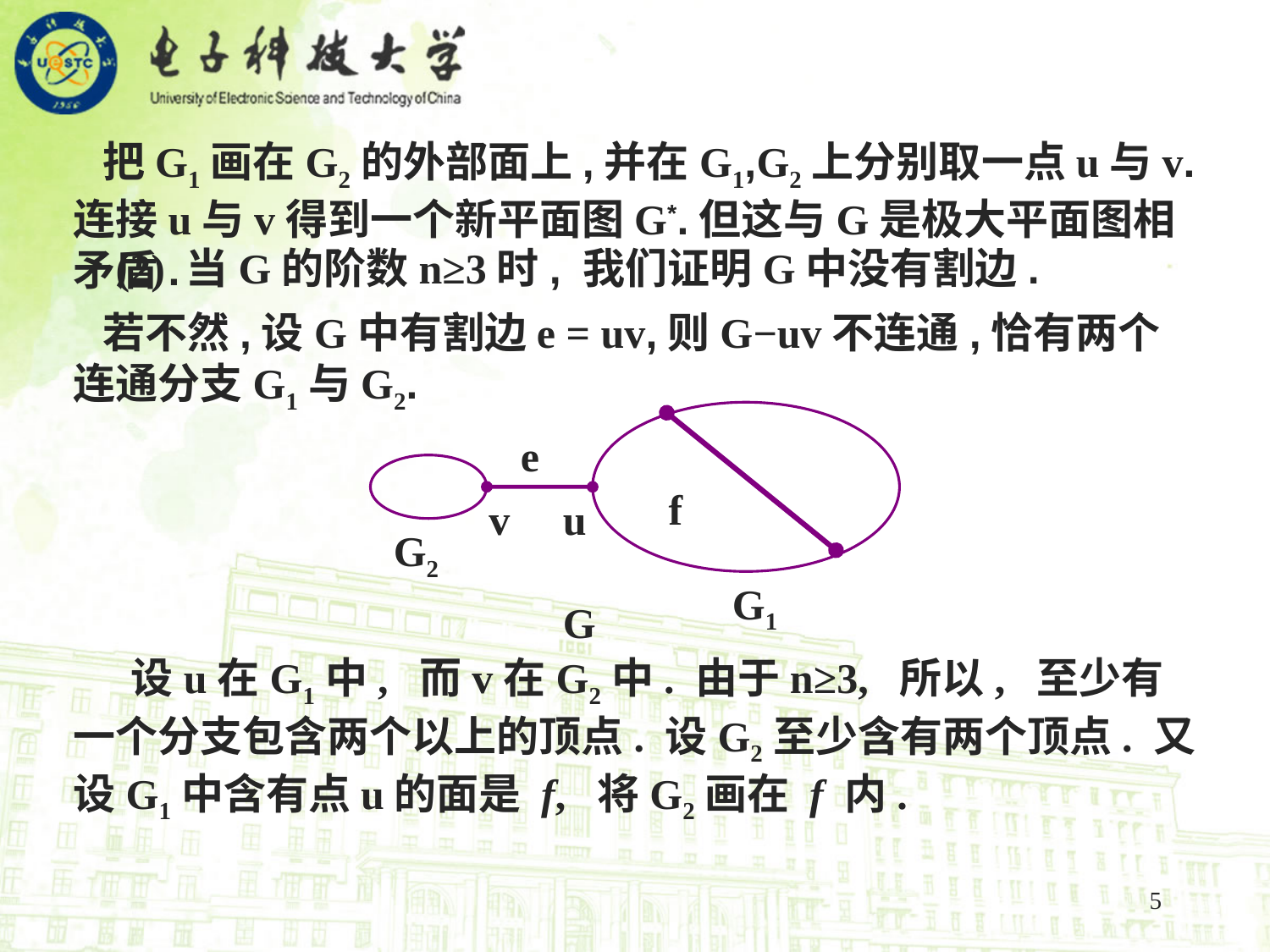

把G1画在G2的外部面上,并在G1,G2上分别取一点u与v.连接u与v得到一个新平面图G*.但这与G是极大平面图相矛盾.
    (2) 当G的阶数n≥3时, 我们证明G中没有割边.
  若不然,设G中有割边e = uv,则G−uv不连通,恰有两个连通分支G1与G2.

e

v

u
G2
G1
G
f
     设u在G1中,  而v在G2中. 由于n≥3,  所以,  至少有一个分支包含两个以上的顶点. 设G2至少含有两个顶点. 又设G1中含有点u的面是 f,  将G2画在 f 内.
5